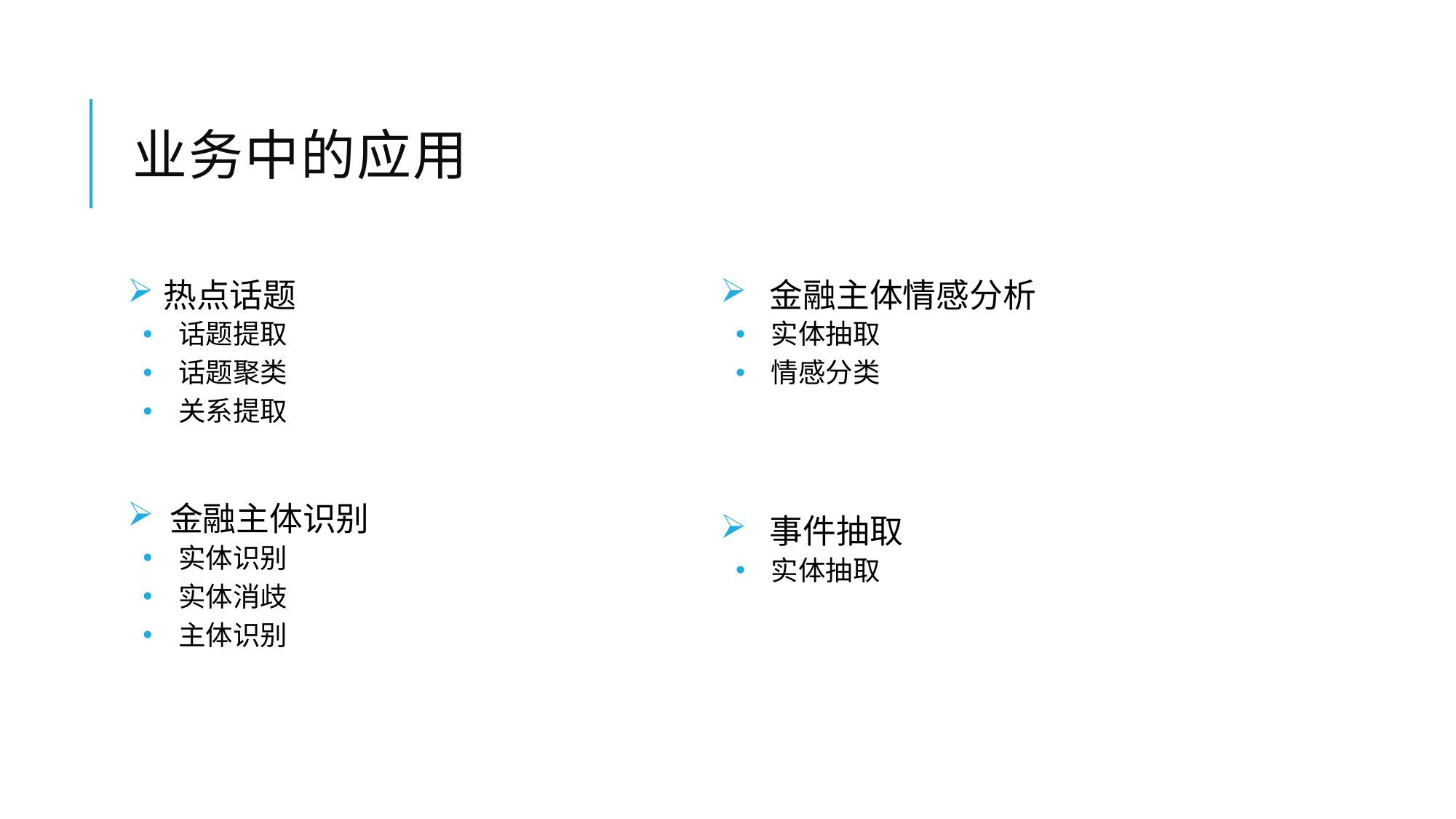

# 业务中的应用
热点话题
  话题提取
  话题聚类
  关系提取

 金融主体识别
  实体识别
  实体消歧
  主体识别

  金融主体情感分析
  实体抽取
  情感分类

  事件抽取
  实体抽取